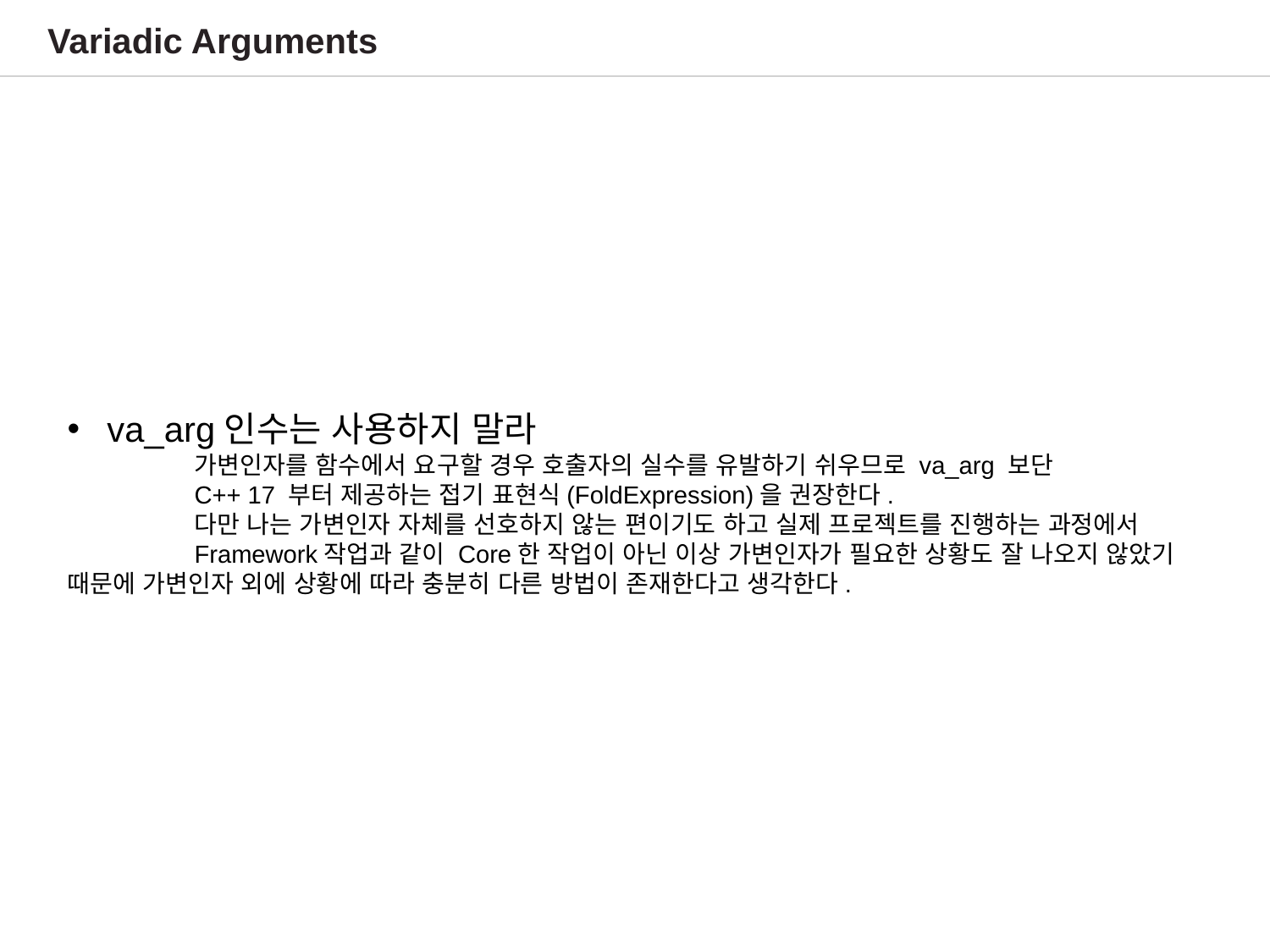

Variadic Arguments
va_arg인수는 사용하지 말라
	가변인자를 함수에서 요구할 경우 호출자의 실수를 유발하기 쉬우므로 va_arg 보단
	C++ 17 부터 제공하는 접기 표현식(FoldExpression)을 권장한다.
	다만 나는 가변인자 자체를 선호하지 않는 편이기도 하고 실제 프로젝트를 진행하는 과정에서
	Framework작업과 같이 Core한 작업이 아닌 이상 가변인자가 필요한 상황도 잘 나오지 않았기 	때문에 가변인자 외에 상황에 따라 충분히 다른 방법이 존재한다고 생각한다.